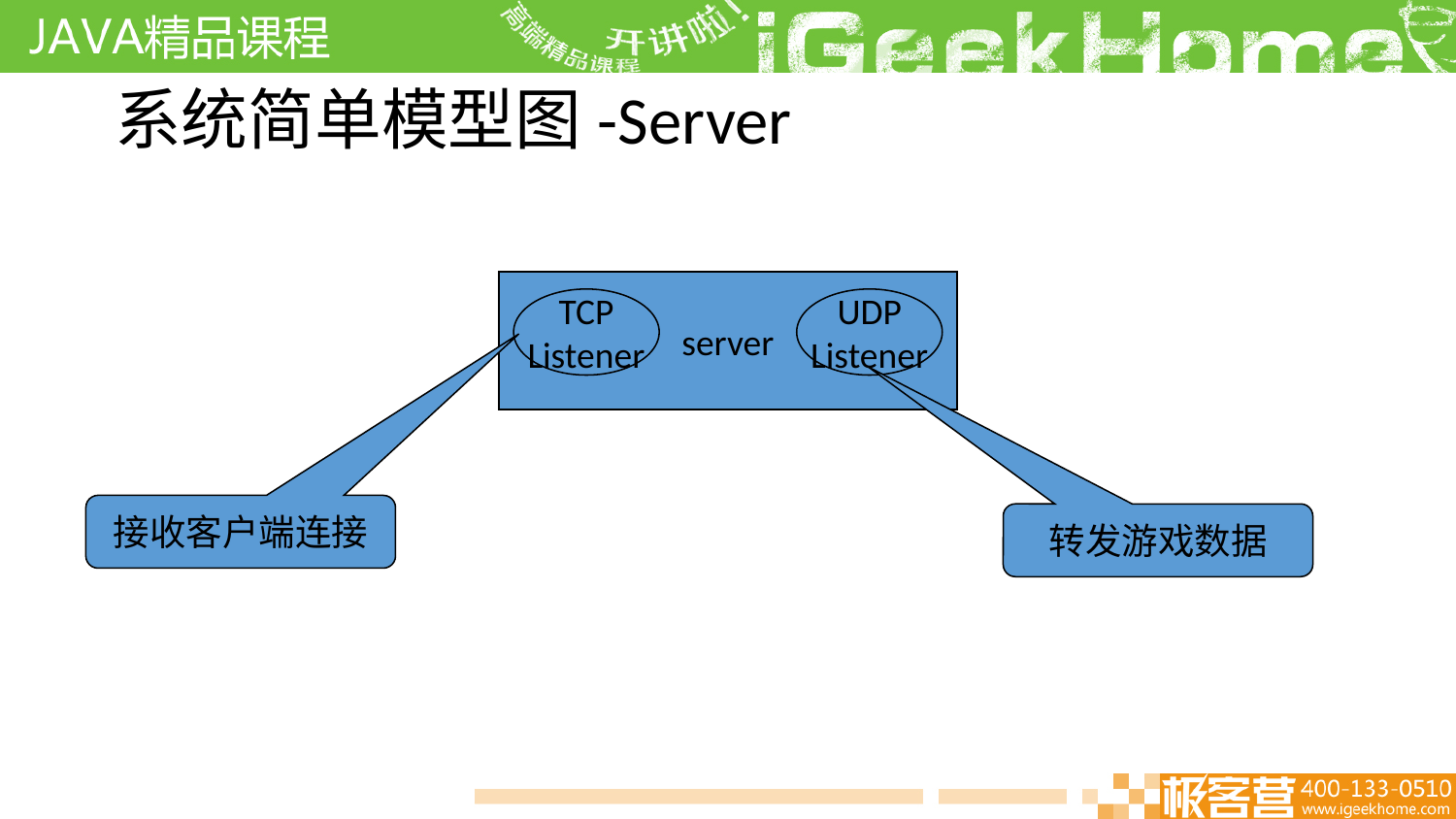

# 系统简单模型图-Server

server
TCP
Listener
UDP
Listener
接收客户端连接
转发游戏数据